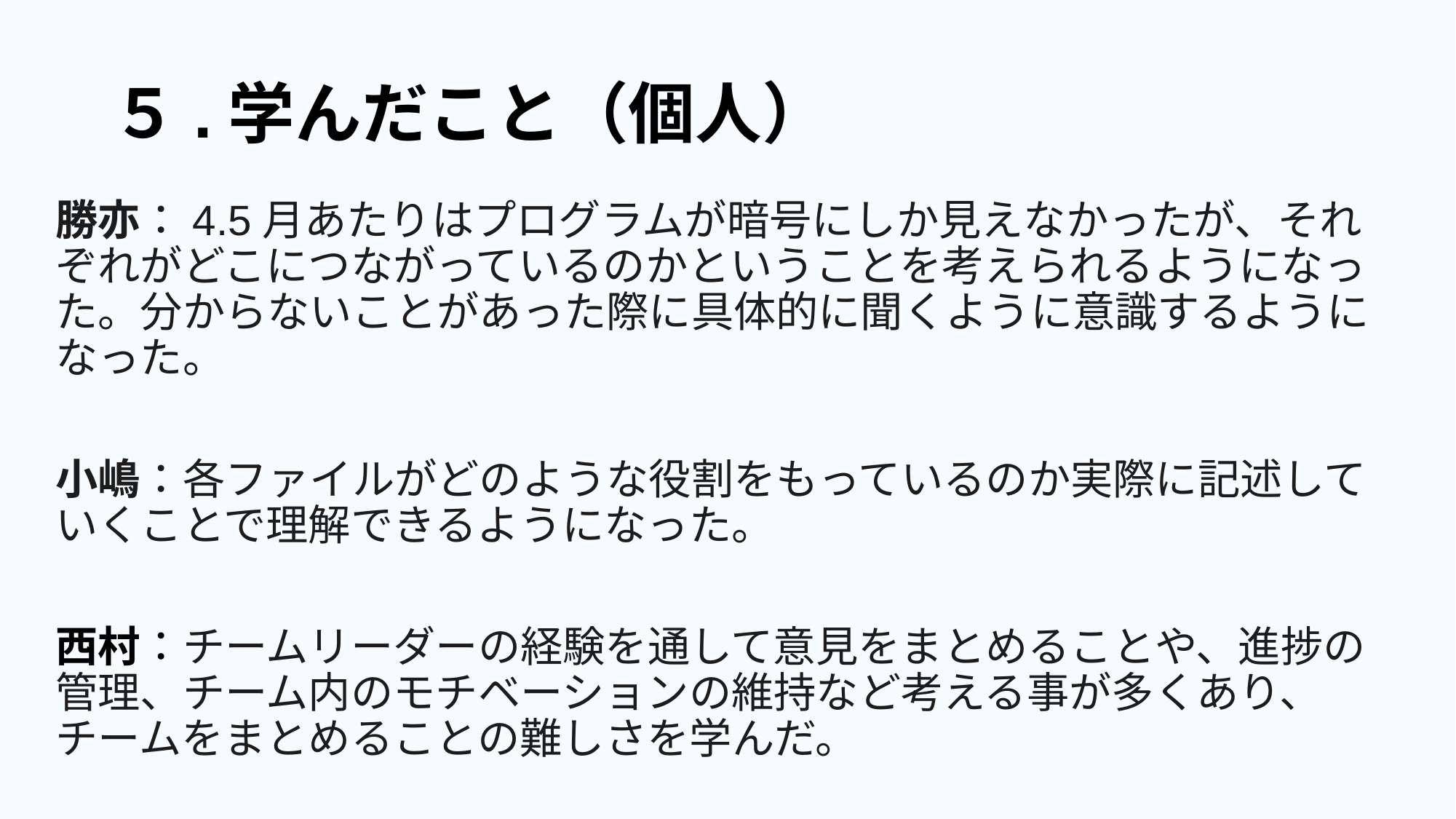

# ５.学んだこと（個人）
勝亦：4.5月あたりはプログラムが暗号にしか見えなかったが、それぞれがどこにつながっているのかということを考えられるようになった。分からないことがあった際に具体的に聞くように意識するようになった。

小嶋：各ファイルがどのような役割をもっているのか実際に記述していくことで理解できるようになった。

西村：チームリーダーの経験を通して意見をまとめることや、進捗の管理、チーム内のモチベーションの維持など考える事が多くあり、チームをまとめることの難しさを学んだ。